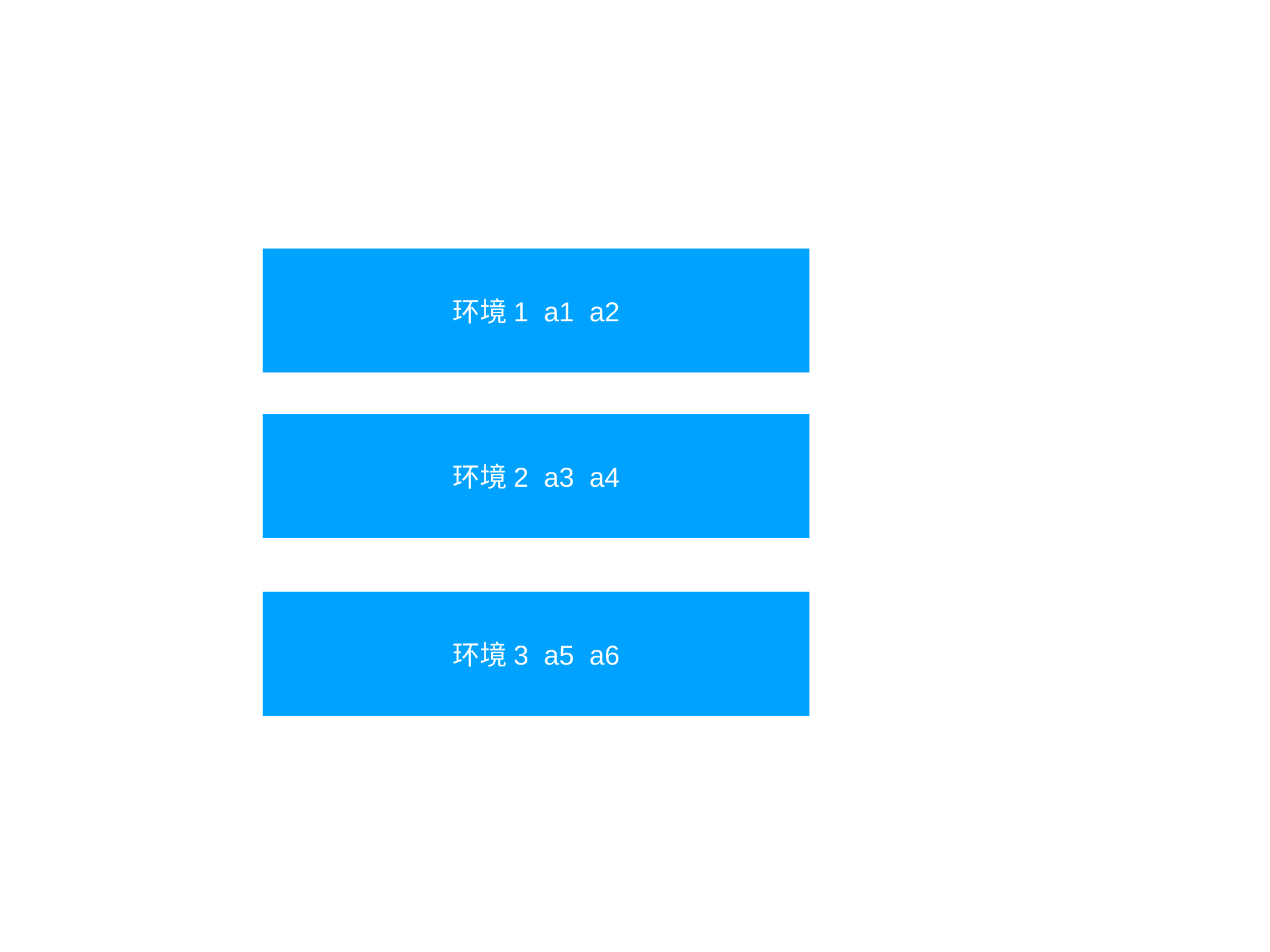

环境1  a1  a2
环境2  a3  a4
环境3  a5  a6